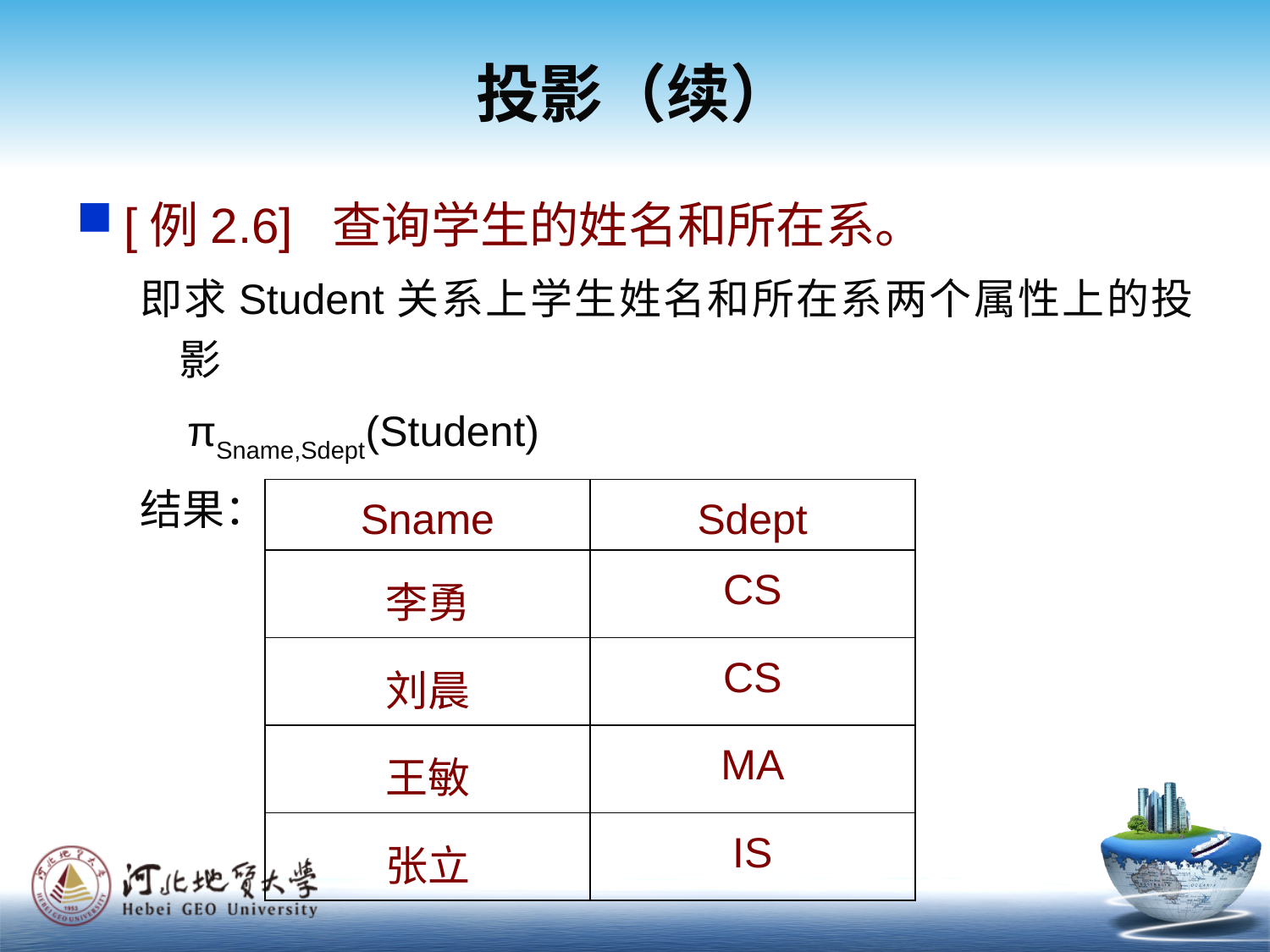

投影（续）
[例2.6]  查询学生的姓名和所在系。
即求Student关系上学生姓名和所在系两个属性上的投影
    πSname,Sdept(Student)
结果：

| Sname | Sdept |
| --- | --- |
| 李勇 | CS |
| 刘晨 | CS |
| 王敏 | MA |
| 张立 | IS |